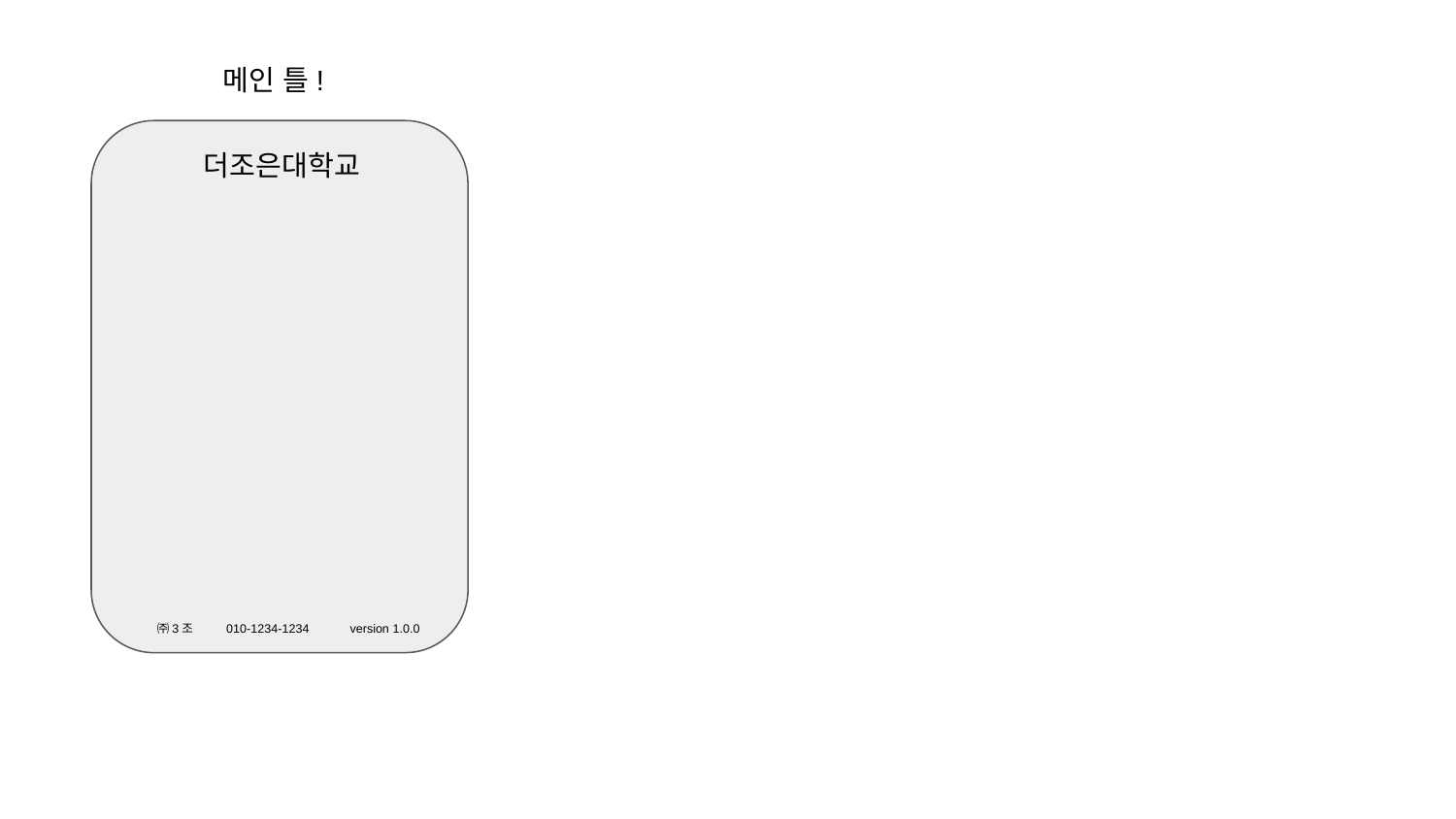

메인 틀!

더조은대학교
㈜3조         010-1234-1234            version 1.0.0